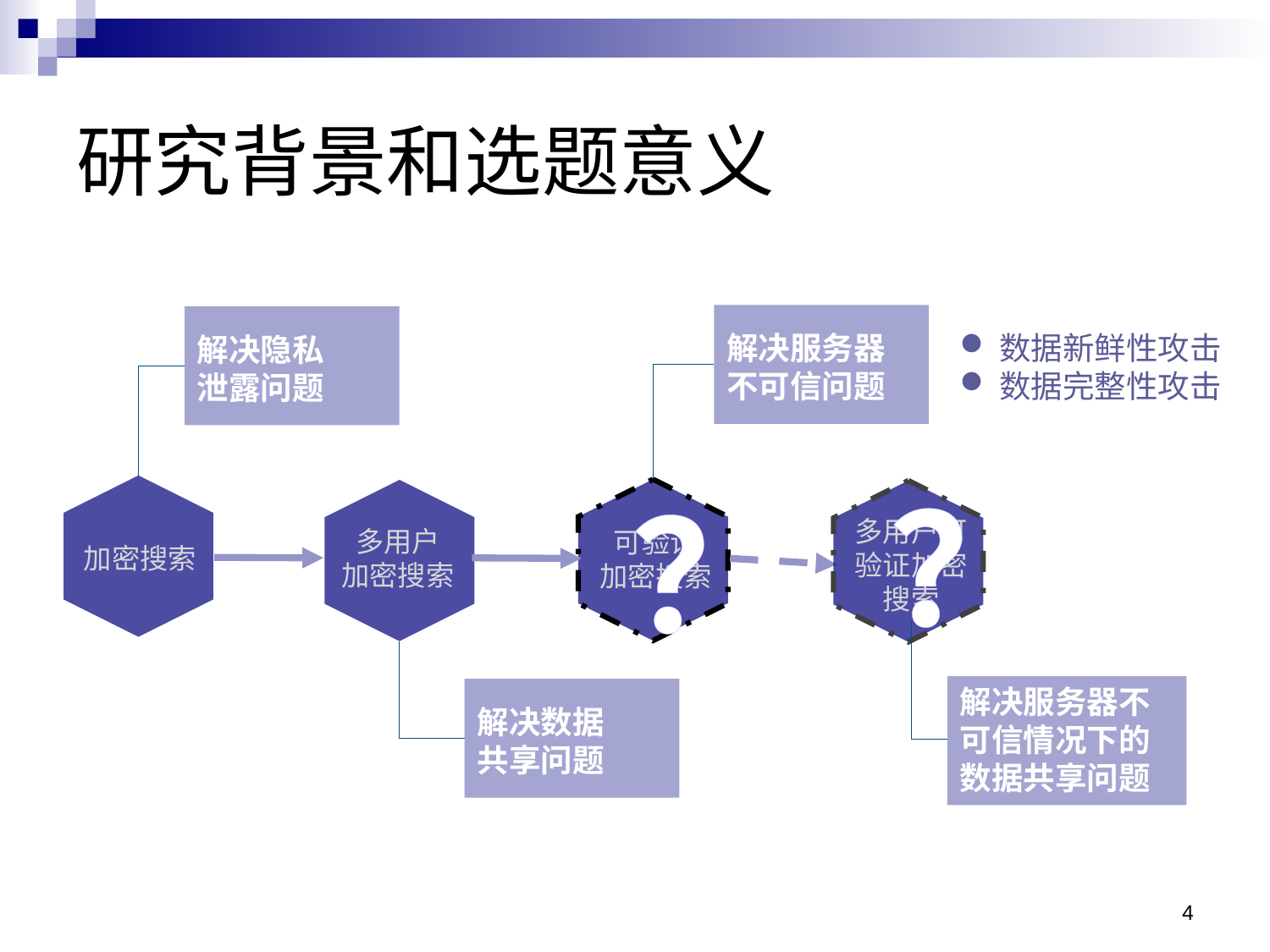

# 研究背景和选题意义

解决服务器不可信问题

可验证
加密搜索

解决隐私
泄露问题

加密搜索
数据新鲜性攻击
数据完整性攻击
？
？

多用户
加密搜索

解决数据
共享问题

多用户可验证加密搜索

解决服务器不可信情况下的数据共享问题
4